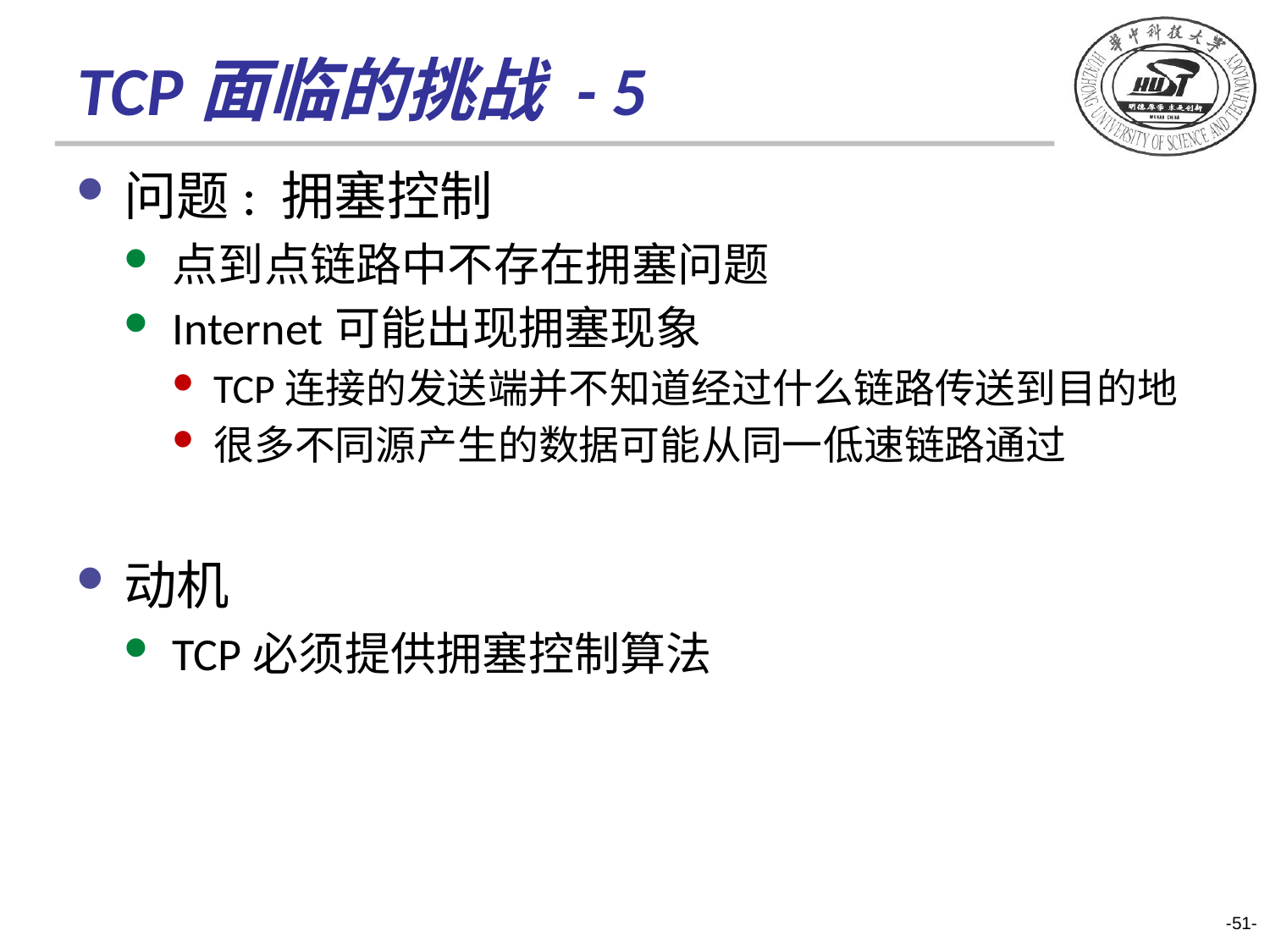

# TCP面临的挑战 - 5
问题: 拥塞控制
点到点链路中不存在拥塞问题
Internet可能出现拥塞现象
TCP连接的发送端并不知道经过什么链路传送到目的地
很多不同源产生的数据可能从同一低速链路通过

动机
TCP必须提供拥塞控制算法
-51-